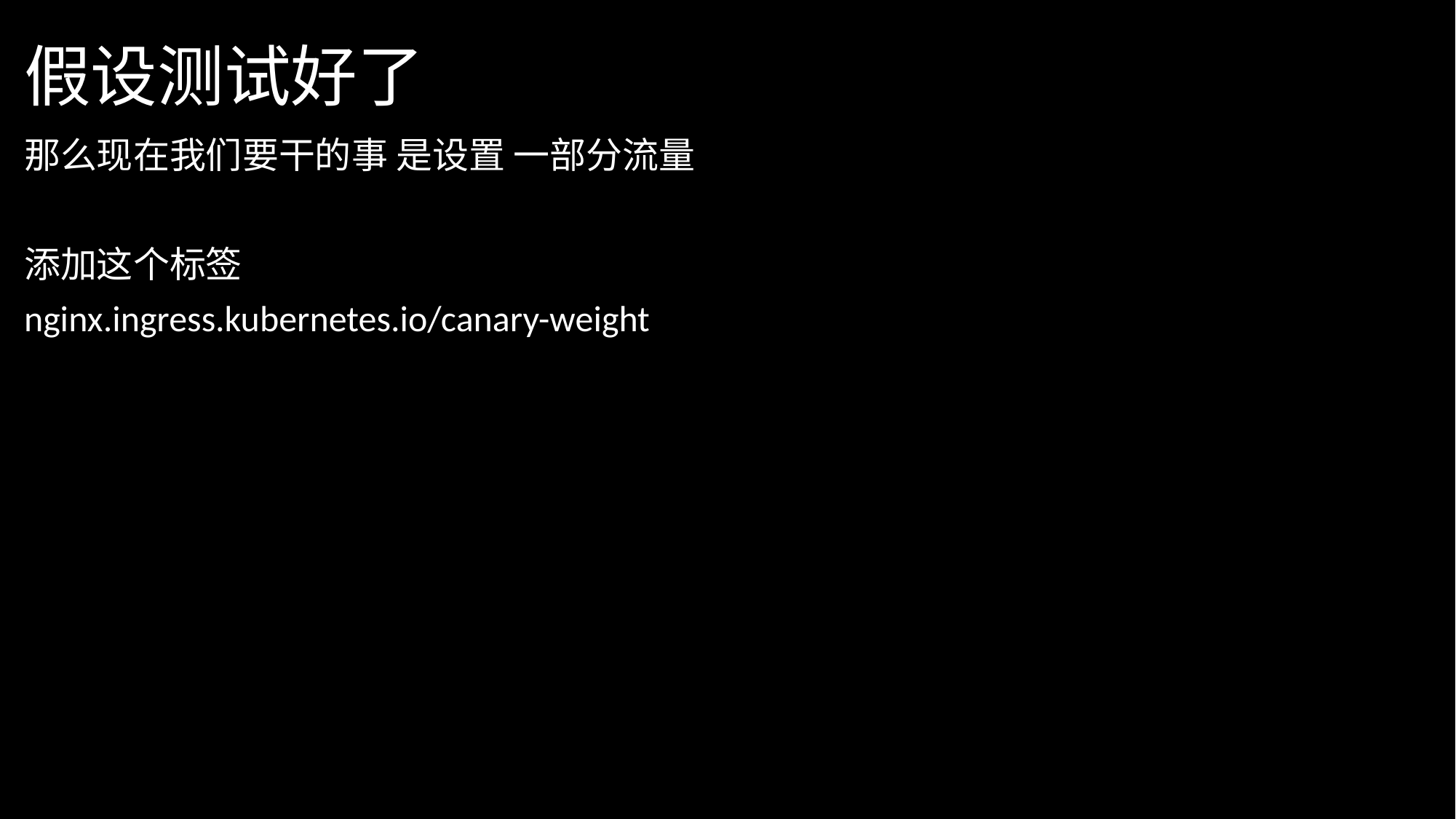

# 假设测试好了
那么现在我们要干的事 是设置 一部分流量

添加这个标签
nginx.ingress.kubernetes.io/canary-weight